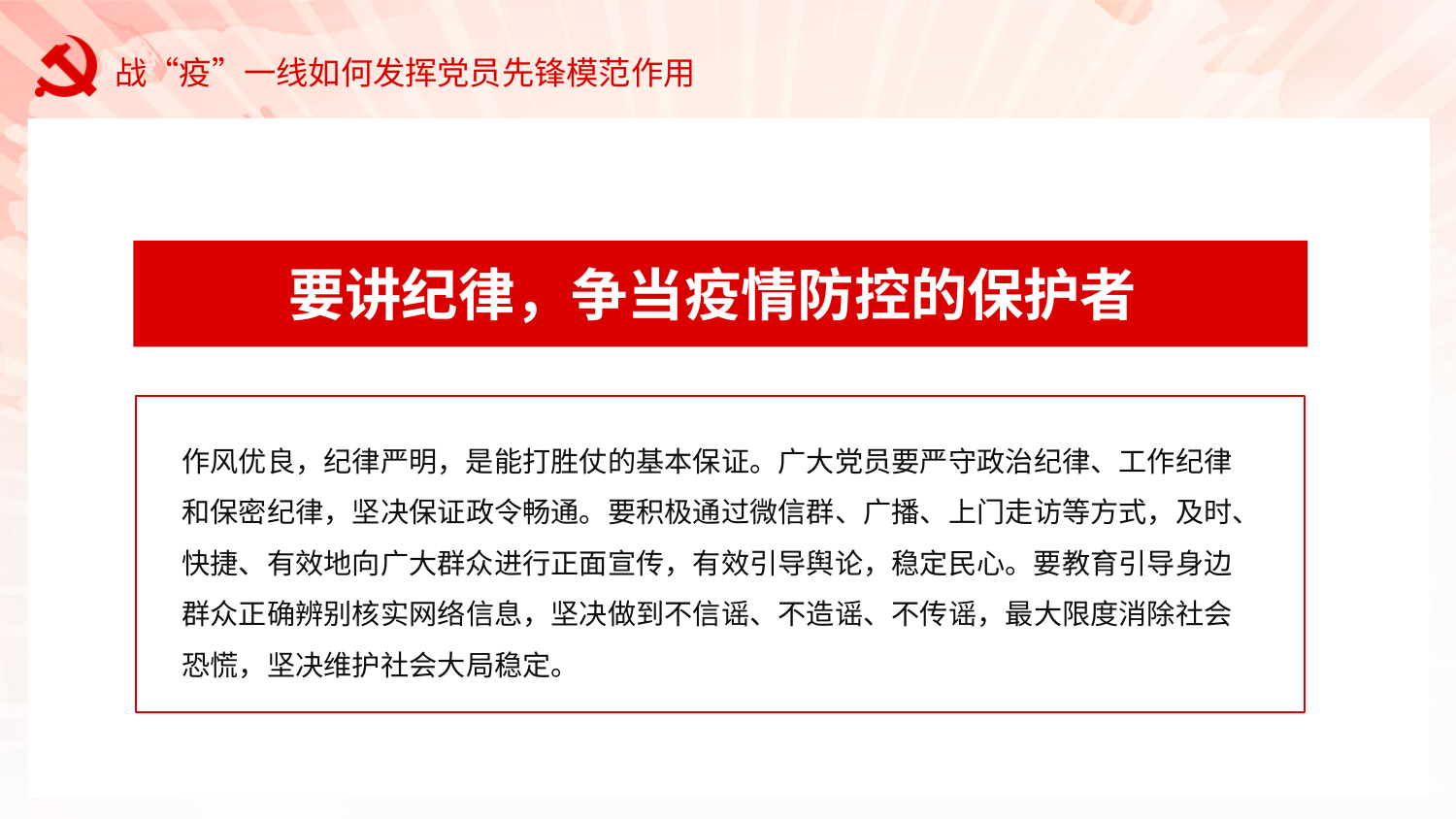

要讲纪律，争当疫情防控的保护者

作风优良，纪律严明，是能打胜仗的基本保证。广大党员要严守政治纪律、工作纪律和保密纪律，坚决保证政令畅通。要积极通过微信群、广播、上门走访等方式，及时、快捷、有效地向广大群众进行正面宣传，有效引导舆论，稳定民心。要教育引导身边群众正确辨别核实网络信息，坚决做到不信谣、不造谣、不传谣，最大限度消除社会恐慌，坚决维护社会大局稳定。